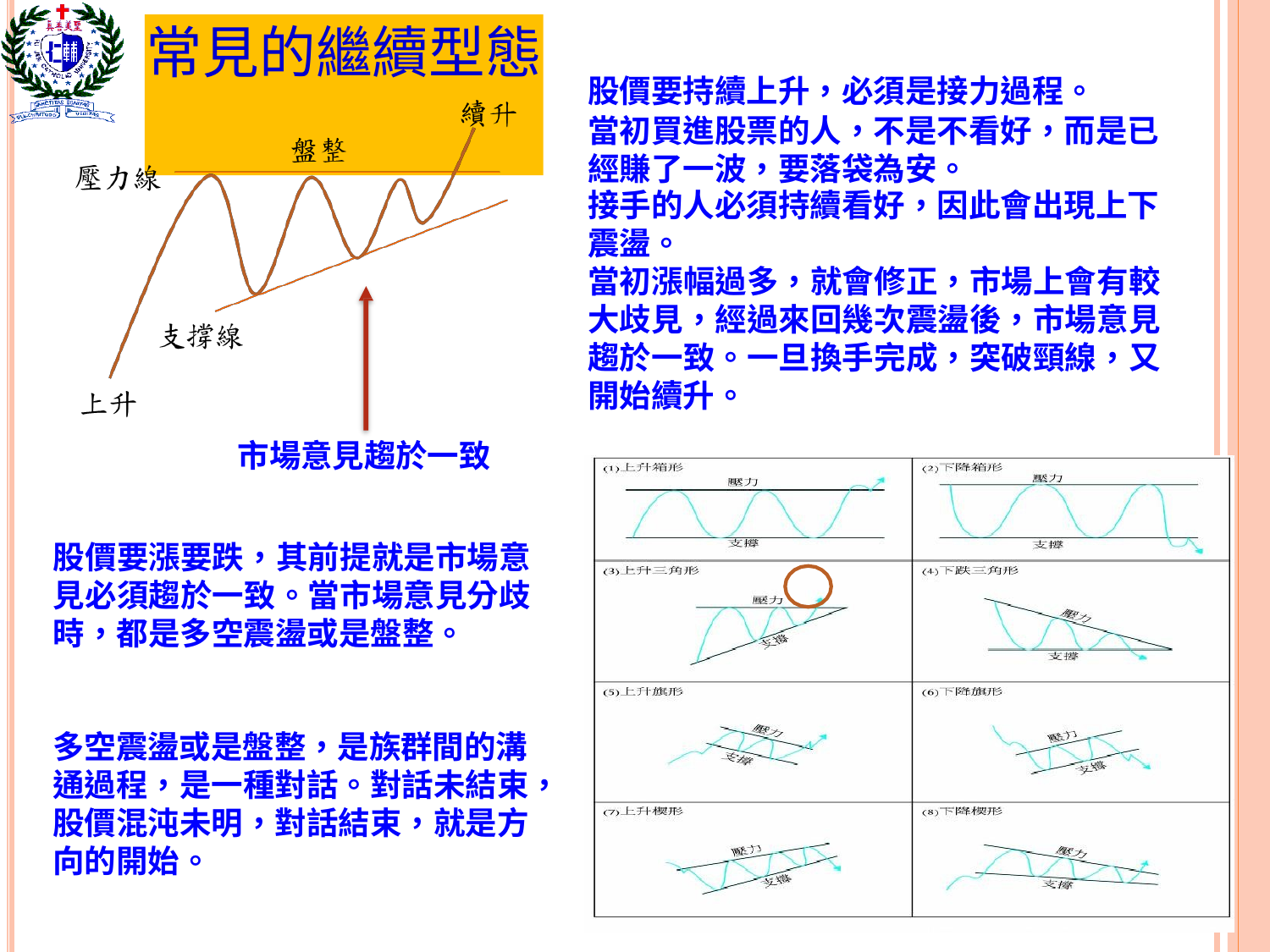

# 常見的繼續型態
股價要持續上升，必須是接力過程。
當初買進股票的人，不是不看好，而是已 經賺了一波，要落袋為安。
接手的人必須持續看好，因此會出現上下
震盪。
當初漲幅過多，就會修正，市場上會有較 大歧見，經過來回幾次震盪後，市場意見 趨於一致。一旦換手完成，突破頸線，又 開始續升。
市場意見趨於一致

股價要漲要跌，其前提就是市場意 見必須趨於一致。當市場意見分歧 時，都是多空震盪或是盤整。

多空震盪或是盤整，是族群間的溝 通過程，是一種對話。對話未結束， 股價混沌未明，對話結束，就是方 向的開始。